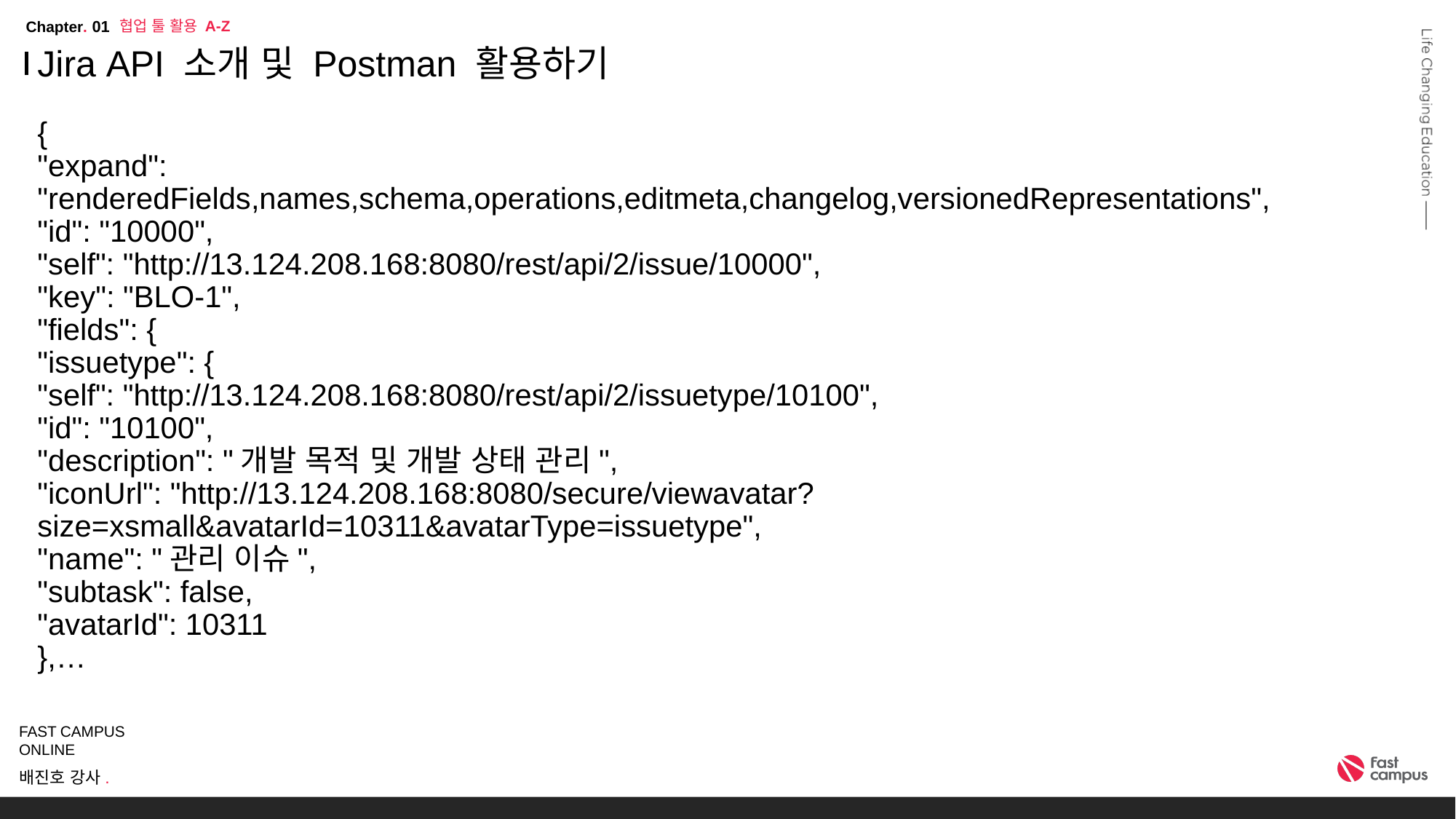

협업 툴 활용 A-Z
01
# Jira API 소개 및 Postman 활용하기 { "expand": "renderedFields,names,schema,operations,editmeta,changelog,versionedRepresentations", "id": "10000", "self": "http://13.124.208.168:8080/rest/api/2/issue/10000", "key": "BLO-1", "fields": { "issuetype": { "self": "http://13.124.208.168:8080/rest/api/2/issuetype/10100", "id": "10100", "description": "개발 목적 및 개발 상태 관리", "iconUrl": "http://13.124.208.168:8080/secure/viewavatar?size=xsmall&avatarId=10311&avatarType=issuetype", "name": "관리 이슈", "subtask": false, "avatarId": 10311 },…